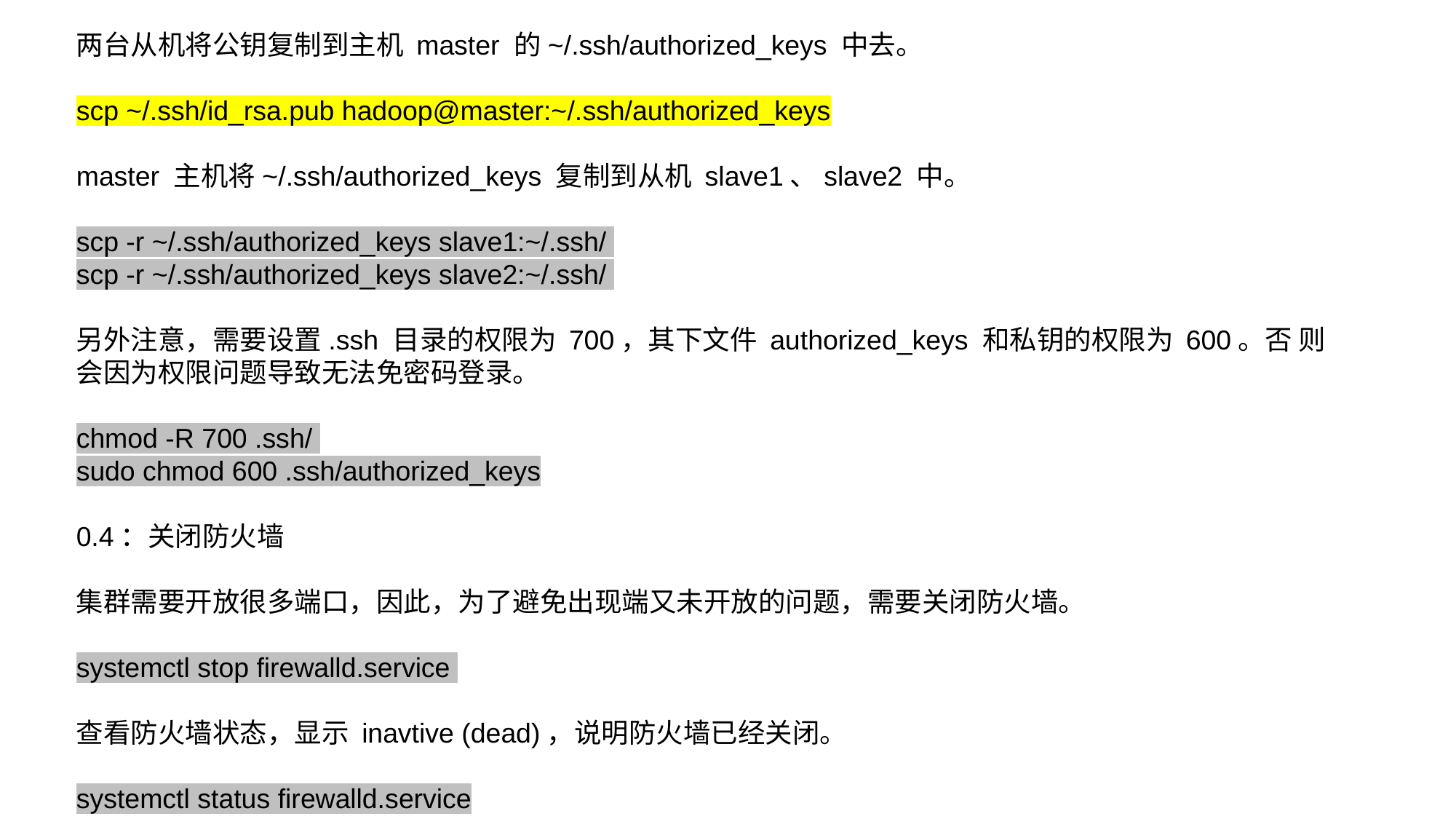

两台从机将公钥复制到主机 master 的~/.ssh/authorized_keys 中去。

scp ~/.ssh/id_rsa.pub hadoop@master:~/.ssh/authorized_keys

master 主机将~/.ssh/authorized_keys 复制到从机 slave1、slave2 中。

scp -r ~/.ssh/authorized_keys slave1:~/.ssh/
scp -r ~/.ssh/authorized_keys slave2:~/.ssh/

另外注意，需要设置.ssh ⽬录的权限为 700，其下⽂件 authorized_keys 和私钥的权限为 600。否 则会因为权限问题导致⽆法免密码登录。

chmod -R 700 .ssh/
sudo chmod 600 .ssh/authorized_keys

0.4：关闭防⽕墙

集群需要开放很多端口，因此，为了避免出现端⼜未开放的问题，需要关闭防⽕墙。

systemctl stop firewalld.service

查看防⽕墙状态，显⽰ inavtive (dead)，说明防⽕墙已经关闭。

systemctl status firewalld.service